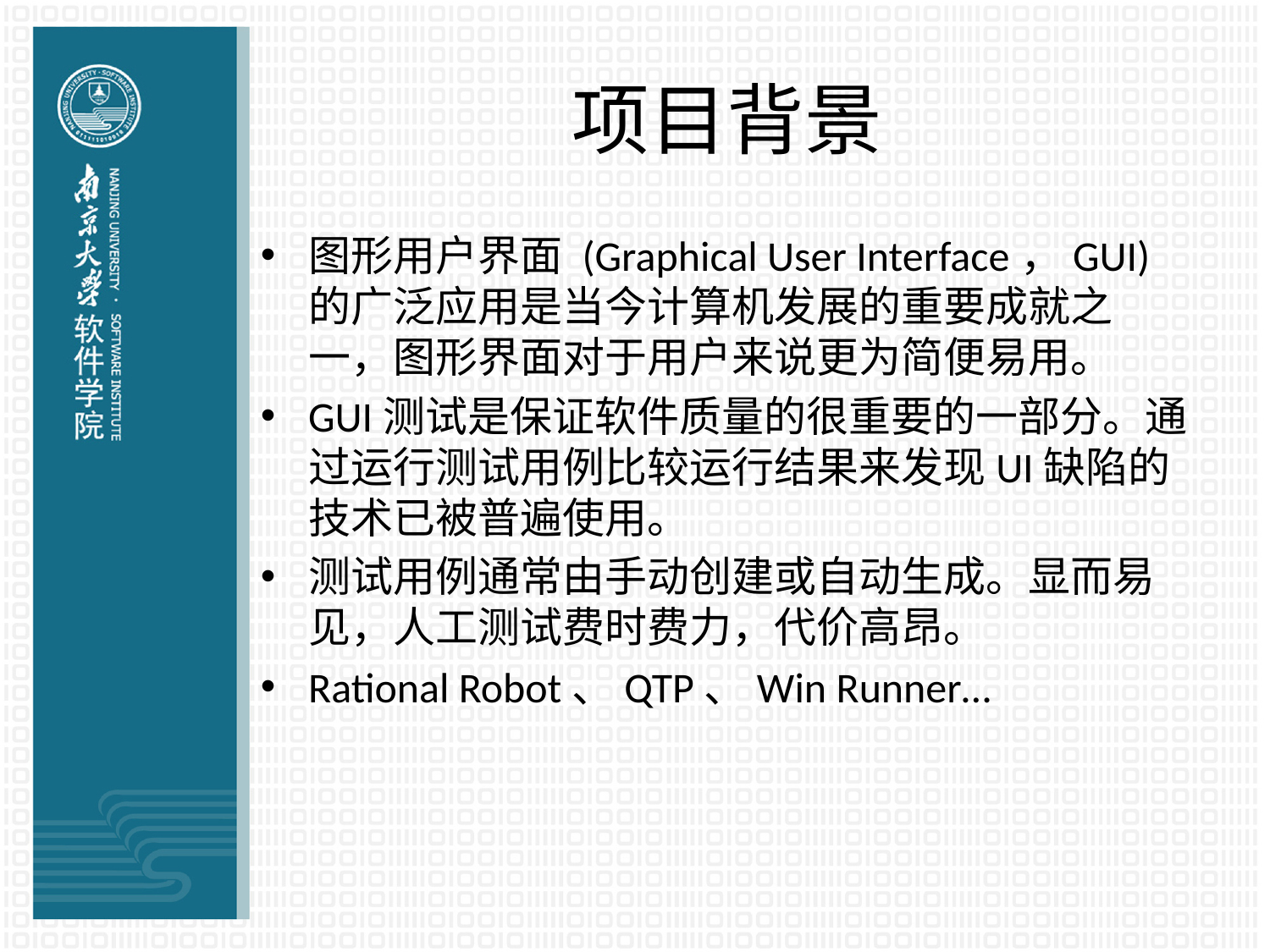

# 项目背景
图形用户界面 (Graphical User Interface，GUI)的广泛应用是当今计算机发展的重要成就之一，图形界面对于用户来说更为简便易用。
GUI测试是保证软件质量的很重要的一部分。通过运行测试用例比较运行结果来发现UI缺陷的技术已被普遍使用。
测试用例通常由手动创建或自动生成。显而易见，人工测试费时费力，代价高昂。
Rational Robot、QTP、Win Runner…